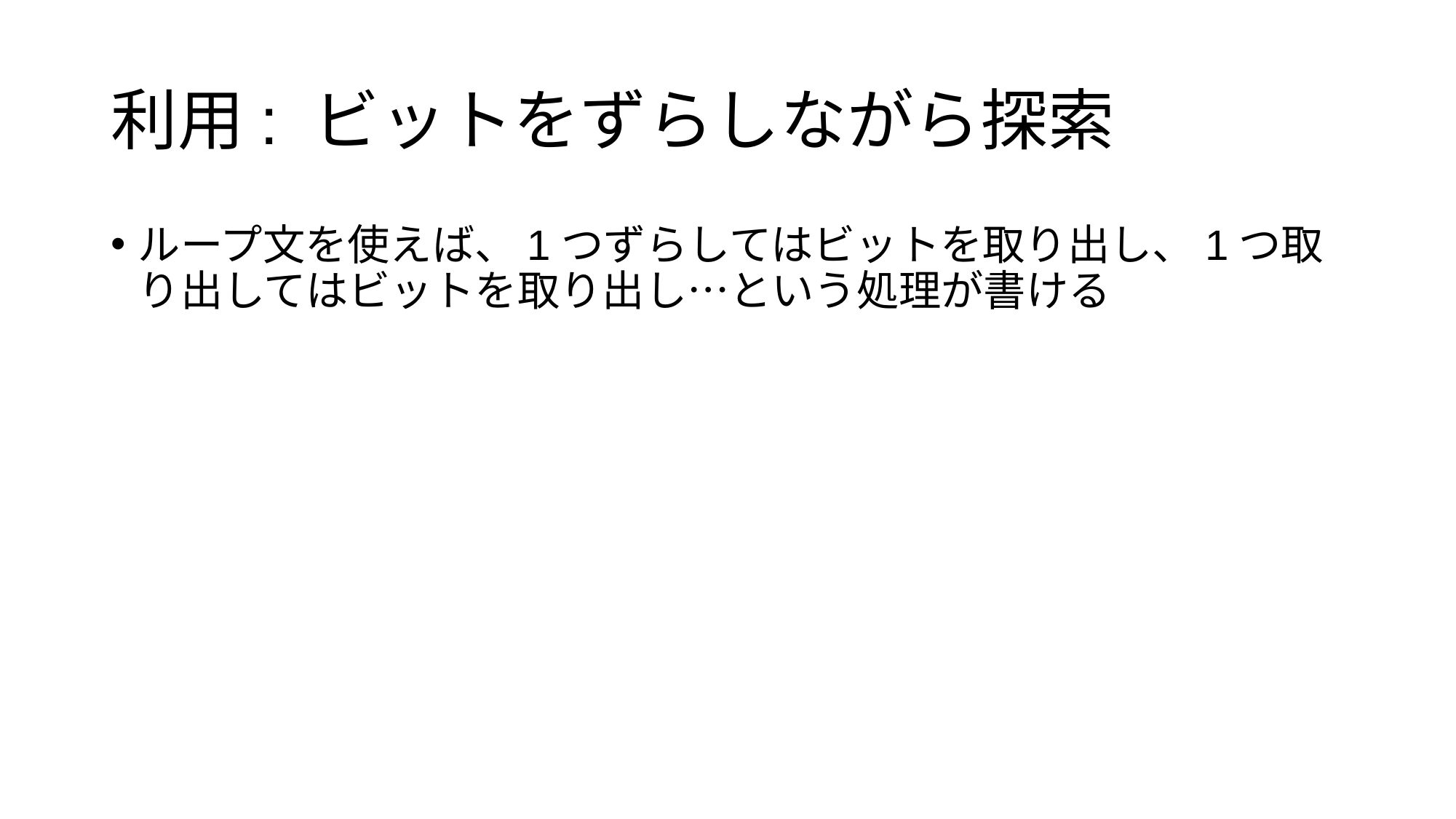

# 利用: ビットをずらしながら探索
ループ文を使えば、1つずらしてはビットを取り出し、1つ取り出してはビットを取り出し…という処理が書ける